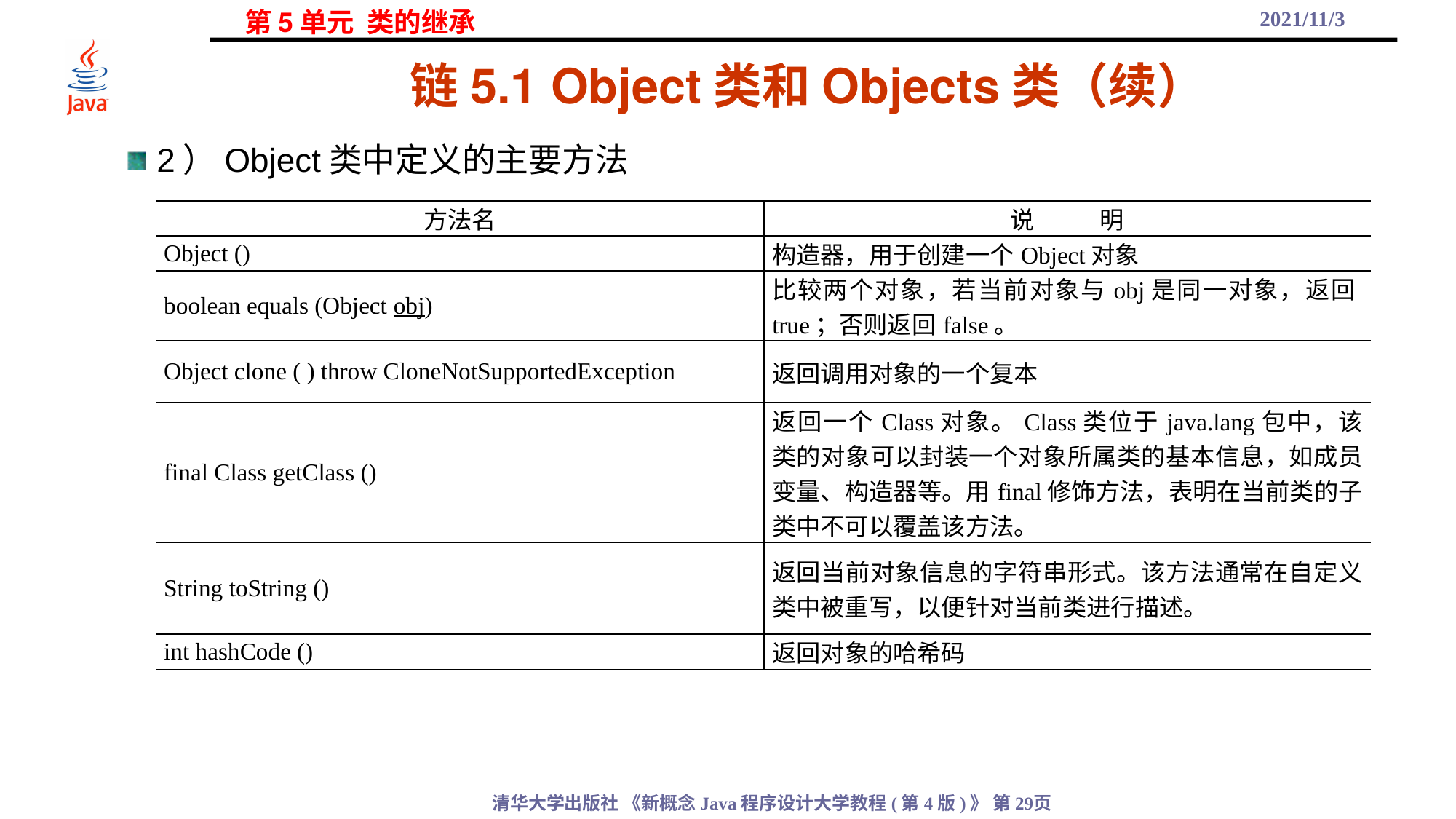

2021/11/3
# 链5.1 Object类和Objects类（续）
2）Object类中定义的主要方法
| 方法名 | 说 明 |
| --- | --- |
| Object () | 构造器，用于创建一个Object对象 |
| boolean equals (Object obj) | 比较两个对象，若当前对象与obj是同一对象，返回true；否则返回false。 |
| Object clone ( ) throw CloneNotSupportedException | 返回调用对象的一个复本 |
| final Class getClass () | 返回一个Class对象。Class类位于java.lang包中，该类的对象可以封装一个对象所属类的基本信息，如成员变量、构造器等。用final修饰方法，表明在当前类的子类中不可以覆盖该方法。 |
| String toString () | 返回当前对象信息的字符串形式。该方法通常在自定义类中被重写，以便针对当前类进行描述。 |
| int hashCode () | 返回对象的哈希码 |